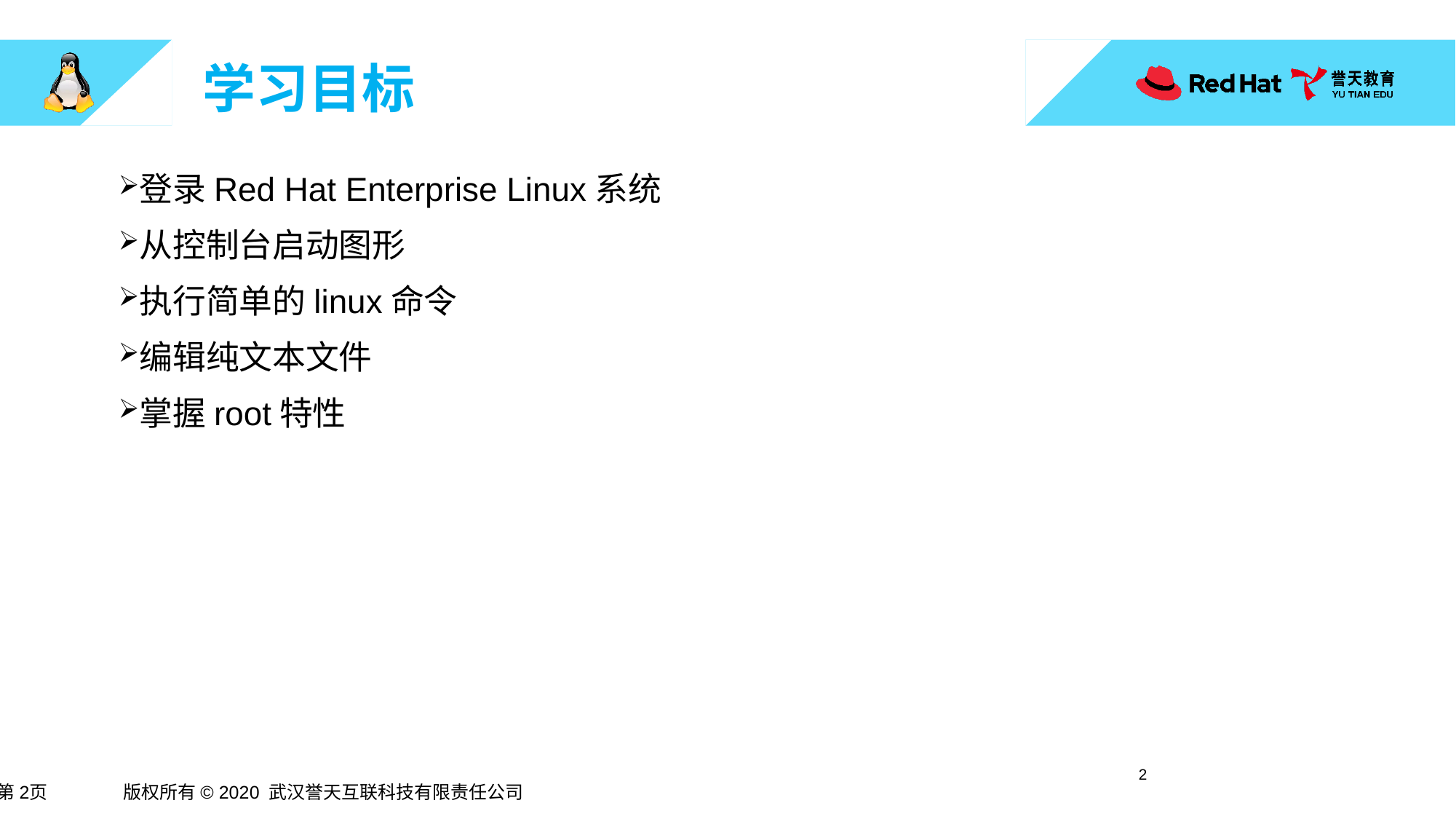

登录Red Hat Enterprise Linux系统
从控制台启动图形
执行简单的linux命令
编辑纯文本文件
掌握root特性
2